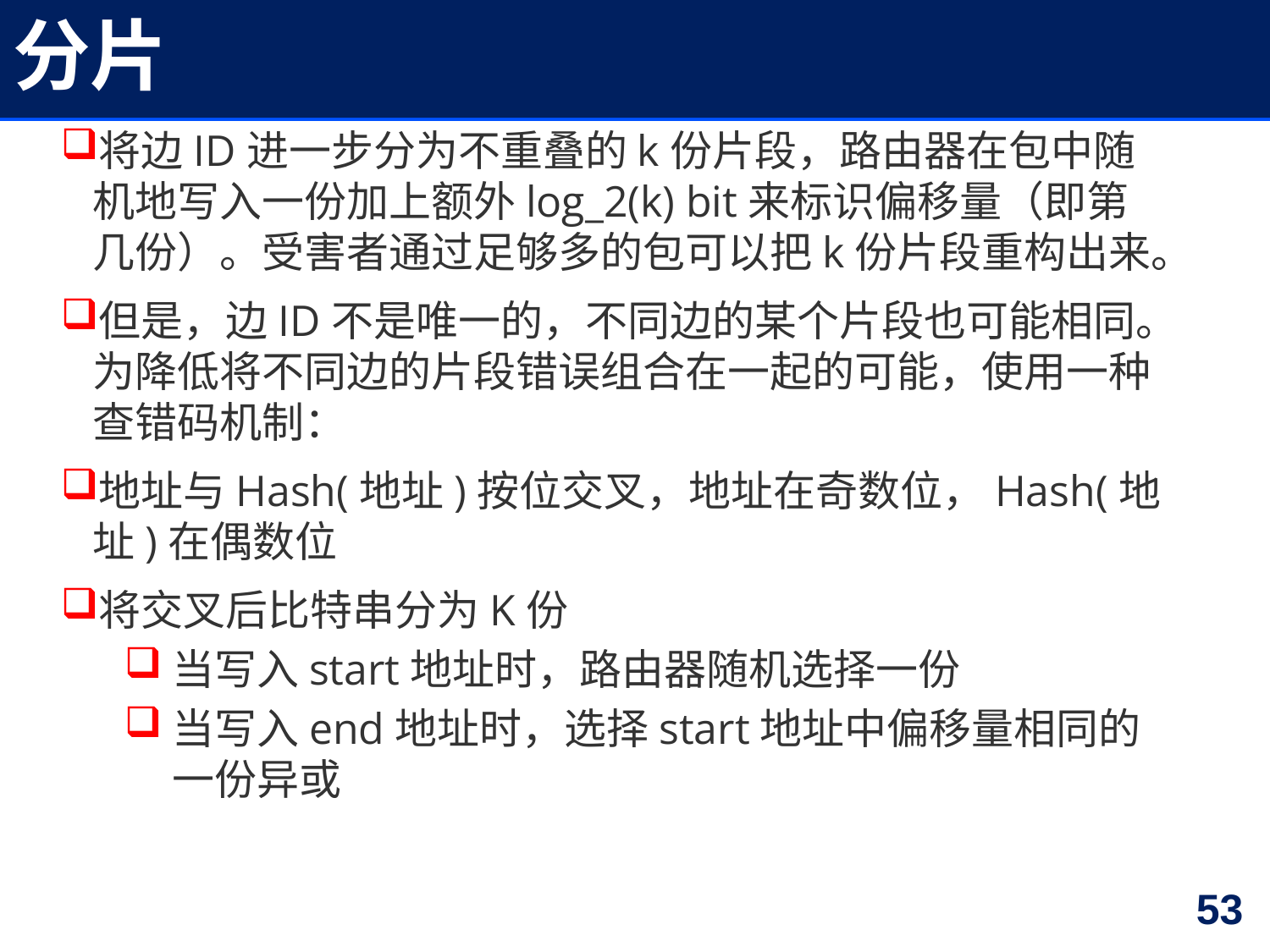

# 分片
将边ID进一步分为不重叠的k份片段，路由器在包中随机地写入一份加上额外log_2(k) bit来标识偏移量（即第几份）。受害者通过足够多的包可以把k份片段重构出来。
但是，边ID不是唯一的，不同边的某个片段也可能相同。为降低将不同边的片段错误组合在一起的可能，使用一种查错码机制：
地址与Hash(地址)按位交叉，地址在奇数位，Hash(地址)在偶数位
将交叉后比特串分为K份
当写入start地址时，路由器随机选择一份
当写入end地址时，选择start地址中偏移量相同的一份异或

53